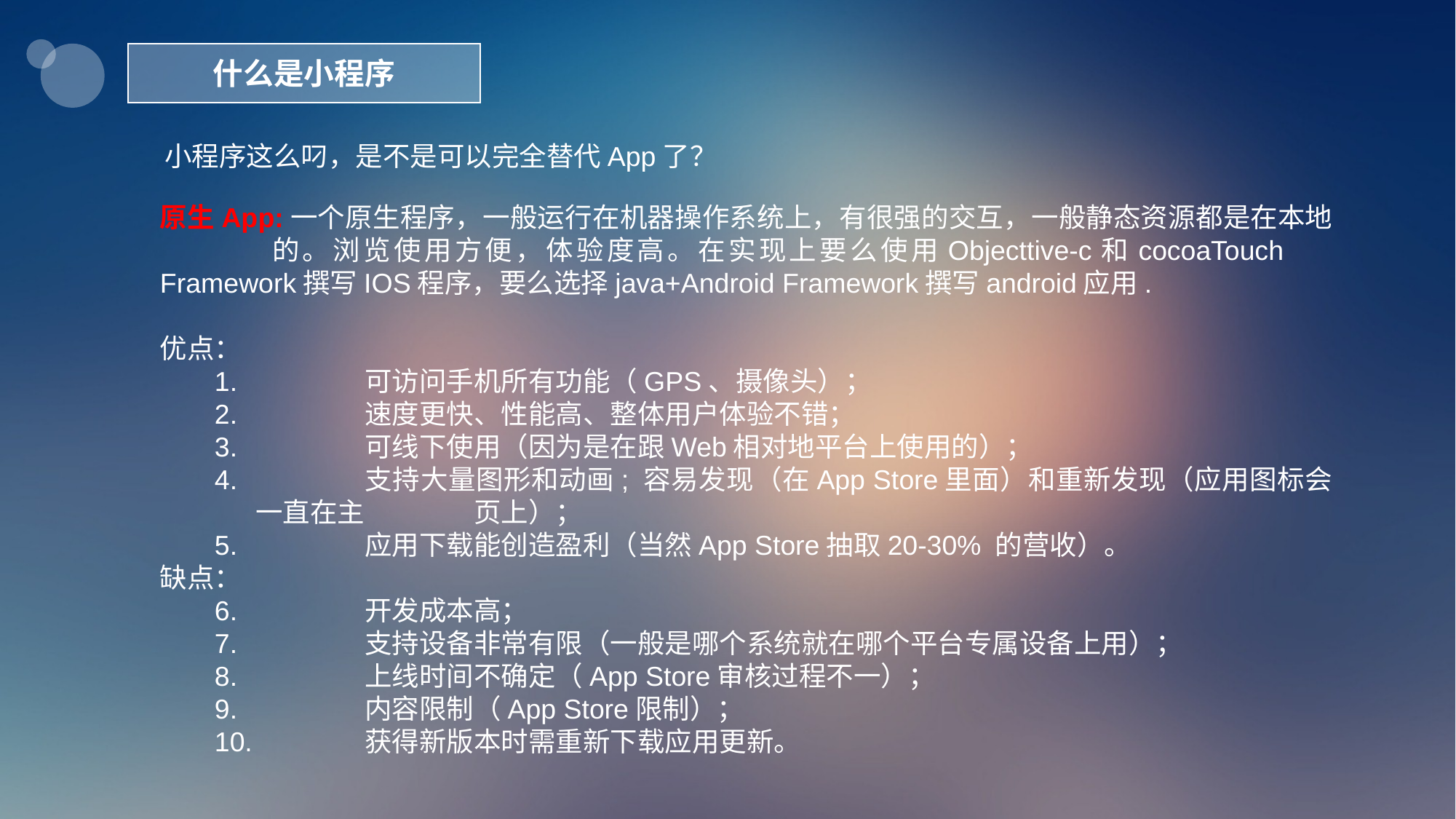

什么是小程序

小程序这么叼，是不是可以完全替代App了？
原生App:一个原生程序，一般运行在机器操作系统上，有很强的交互，一般静态资源都是在本地	的。浏览使用方便，体验度高。在实现上要么使用Objecttive-c和cocoaTouch 	Framework撰写IOS程序，要么选择java+Android Framework撰写android应用.

优点：
	可访问手机所有功能（GPS、摄像头）；
	速度更快、性能高、整体用户体验不错；
	可线下使用（因为是在跟Web相对地平台上使用的）；
	支持大量图形和动画; 容易发现（在App Store里面）和重新发现（应用图标会一直在主	页上）；
	应用下载能创造盈利（当然App Store抽取20-30% 的营收）。
缺点：
	开发成本高；
	支持设备非常有限（一般是哪个系统就在哪个平台专属设备上用）；
	上线时间不确定（App Store审核过程不一）；
	内容限制（App Store限制）；
	获得新版本时需重新下载应用更新。